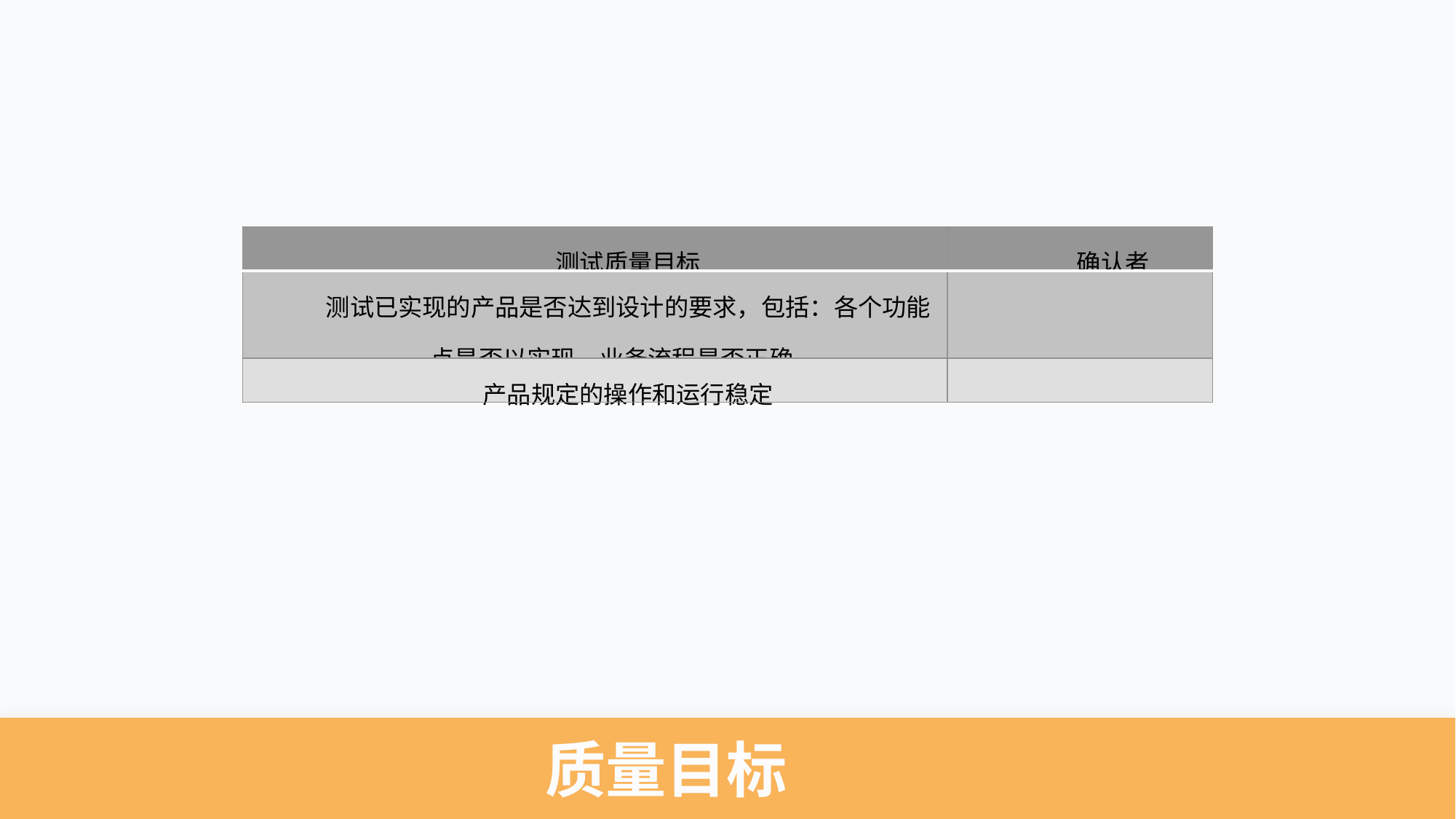

| 测试质量目标 | 确认者 |
| --- | --- |
| 测试已实现的产品是否达到设计的要求，包括：各个功能点是否以实现，业务流程是否正确 |  |
| 产品规定的操作和运行稳定 |  |

质量目标